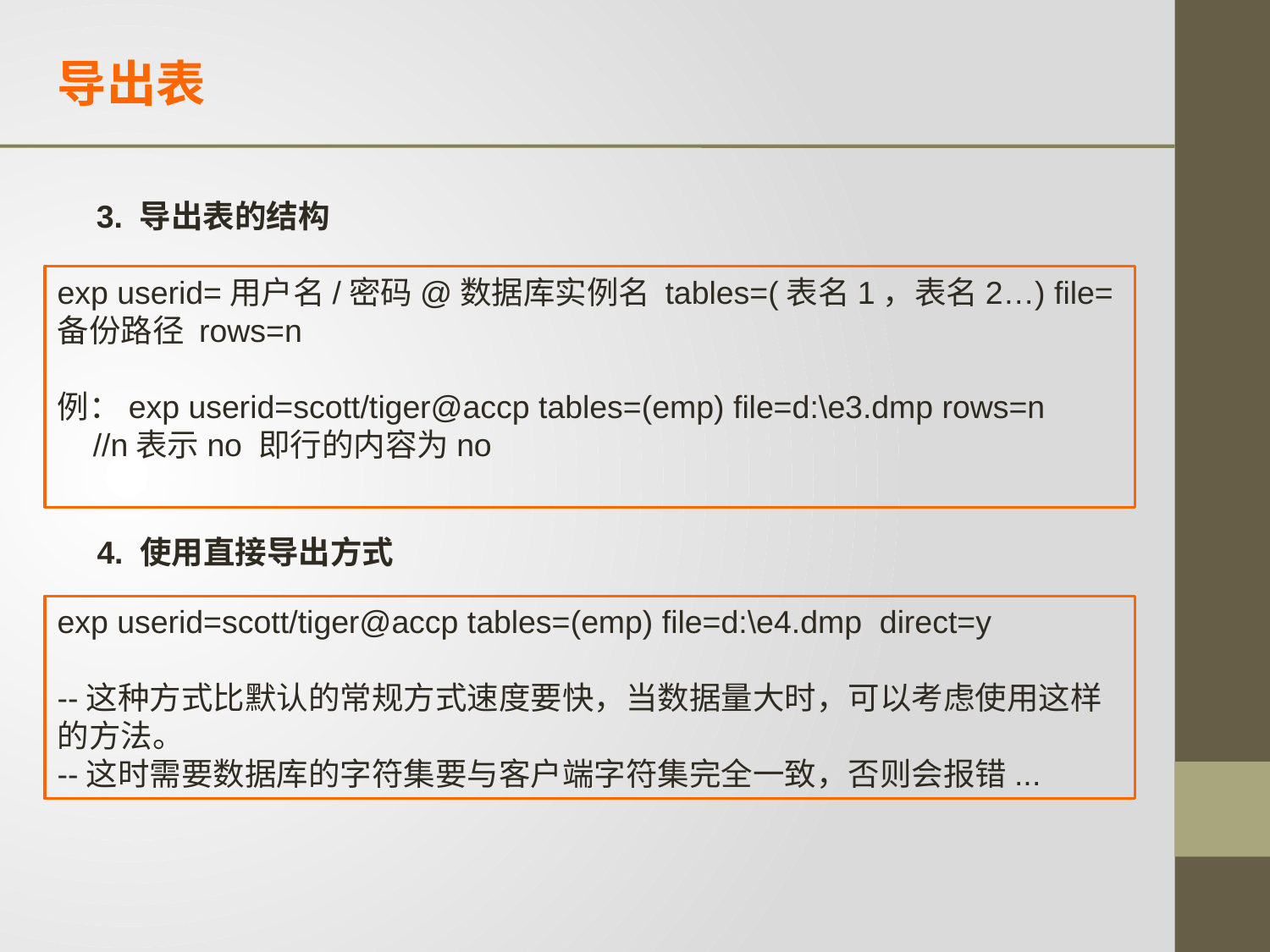

导出表
3. 导出表的结构
exp userid=用户名/密码@数据库实例名 tables=(表名1，表名2…) file=备份路径 rows=n

例：exp userid=scott/tiger@accp tables=(emp) file=d:\e3.dmp rows=n
    //n表示no 即行的内容为no

4. 使用直接导出方式
exp userid=scott/tiger@accp tables=(emp) file=d:\e4.dmp  direct=y

--这种方式比默认的常规方式速度要快，当数据量大时，可以考虑使用这样的方法。
--这时需要数据库的字符集要与客户端字符集完全一致，否则会报错...